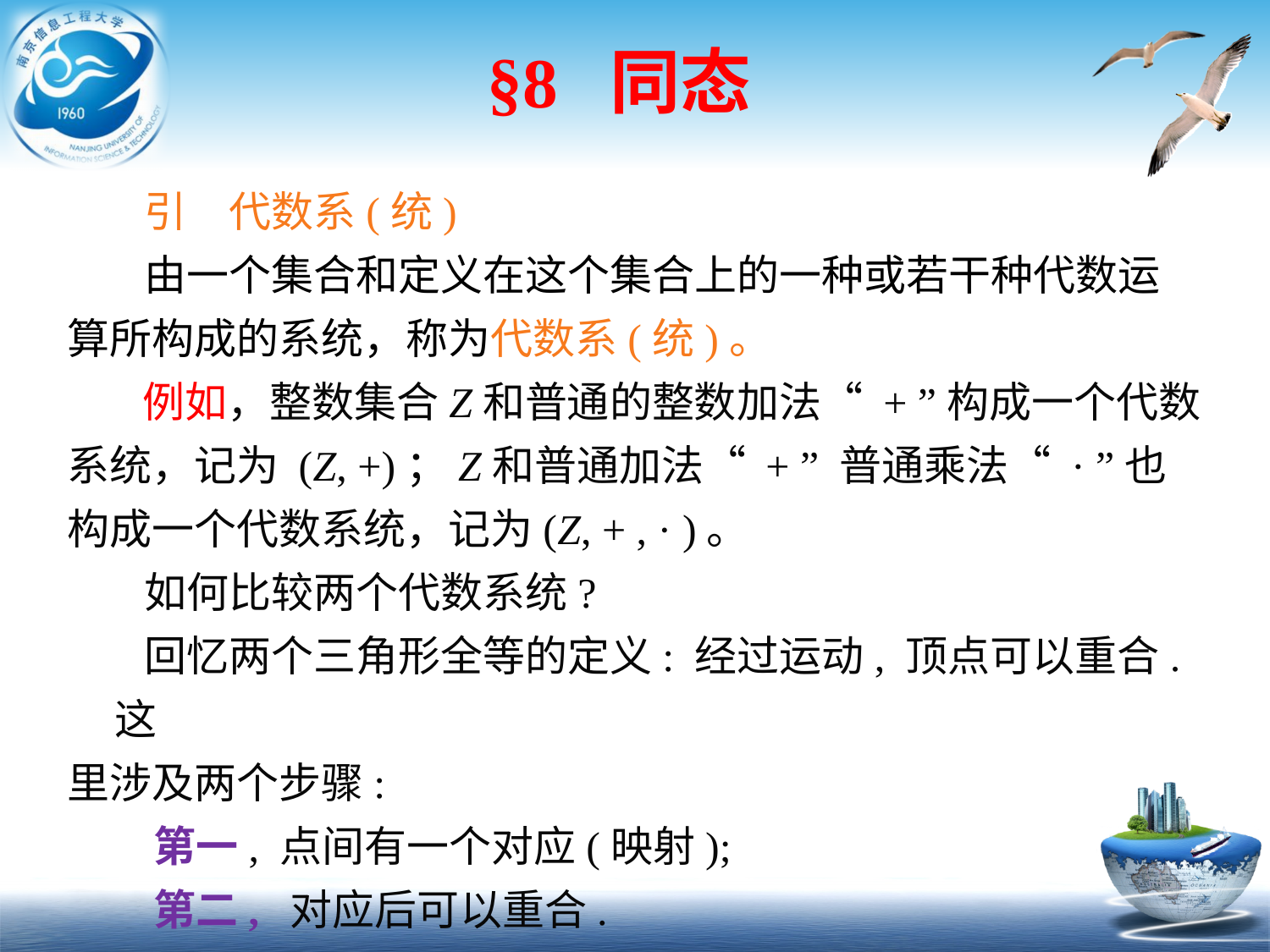

# §8  同态
       引　代数系(统)
       由一个集合和定义在这个集合上的一种或若干种代数运
算所构成的系统，称为代数系(统)。
例如，整数集合Z和普通的整数加法“ + ”构成一个代数系统，记为 (Z, +)；Z和普通加法“ + ” 普通乘法“ · ”也构成一个代数系统，记为(Z, + , · )。
       如何比较两个代数系统?
       回忆两个三角形全等的定义: 经过运动, 顶点可以重合. 这
里涉及两个步骤:
        第一, 点间有一个对应(映射);
        第二,  对应后可以重合.